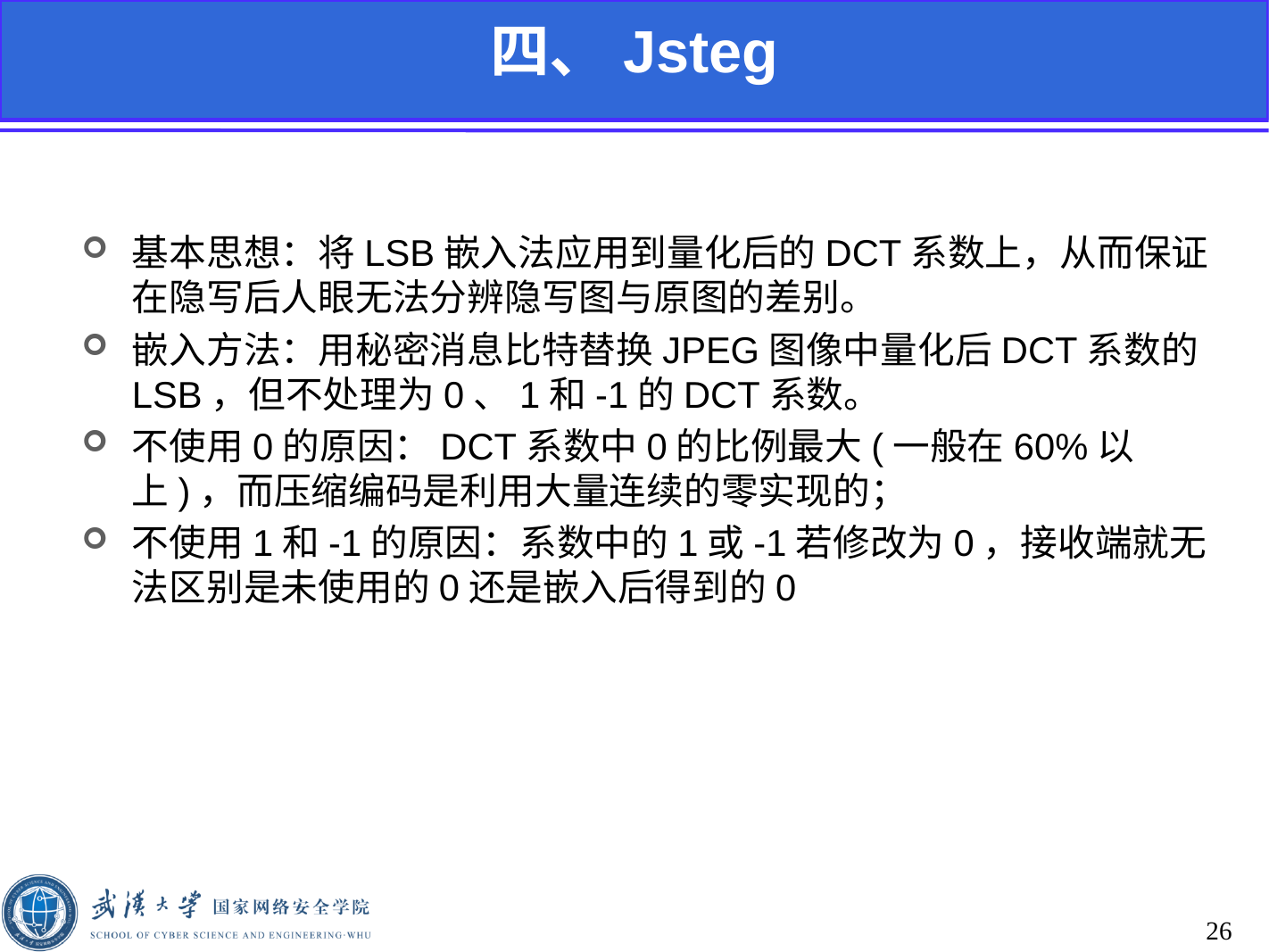

四、Jsteg
基本思想：将LSB嵌入法应用到量化后的DCT系数上，从而保证在隐写后人眼无法分辨隐写图与原图的差别。
嵌入方法：用秘密消息比特替换JPEG图像中量化后DCT系数的LSB，但不处理为0、1和-1的DCT系数。
不使用0的原因：DCT系数中0的比例最大(一般在60%以上)，而压缩编码是利用大量连续的零实现的；
不使用1和-1的原因：系数中的1或-1若修改为0，接收端就无法区别是未使用的0还是嵌入后得到的0